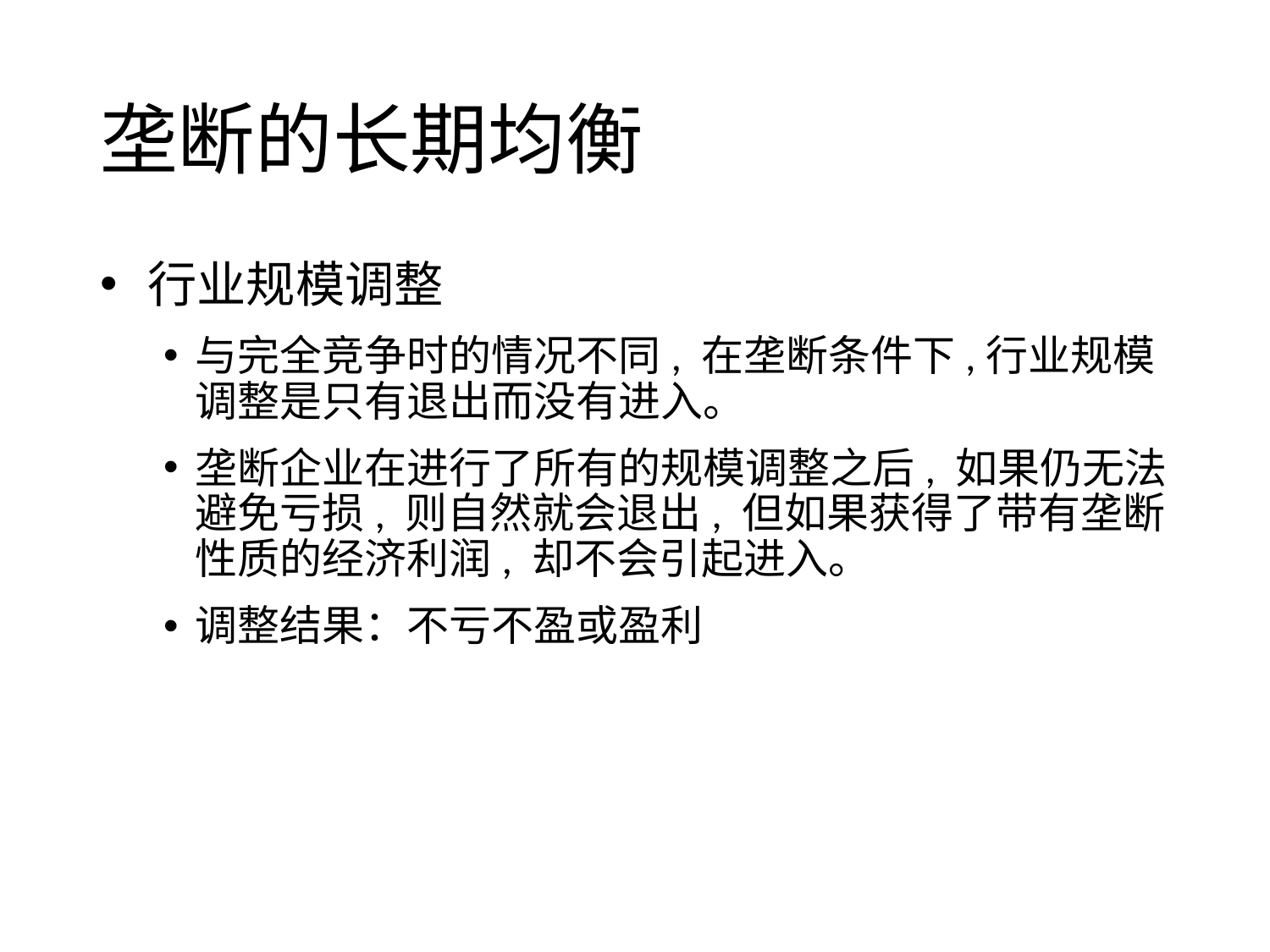

# 垄断的长期均衡
行业规模调整
与完全竞争时的情况不同, 在垄断条件下,行业规模调整是只有退出而没有进入。
垄断企业在进行了所有的规模调整之后, 如果仍无法避免亏损, 则自然就会退出, 但如果获得了带有垄断性质的经济利润, 却不会引起进入。
调整结果：不亏不盈或盈利